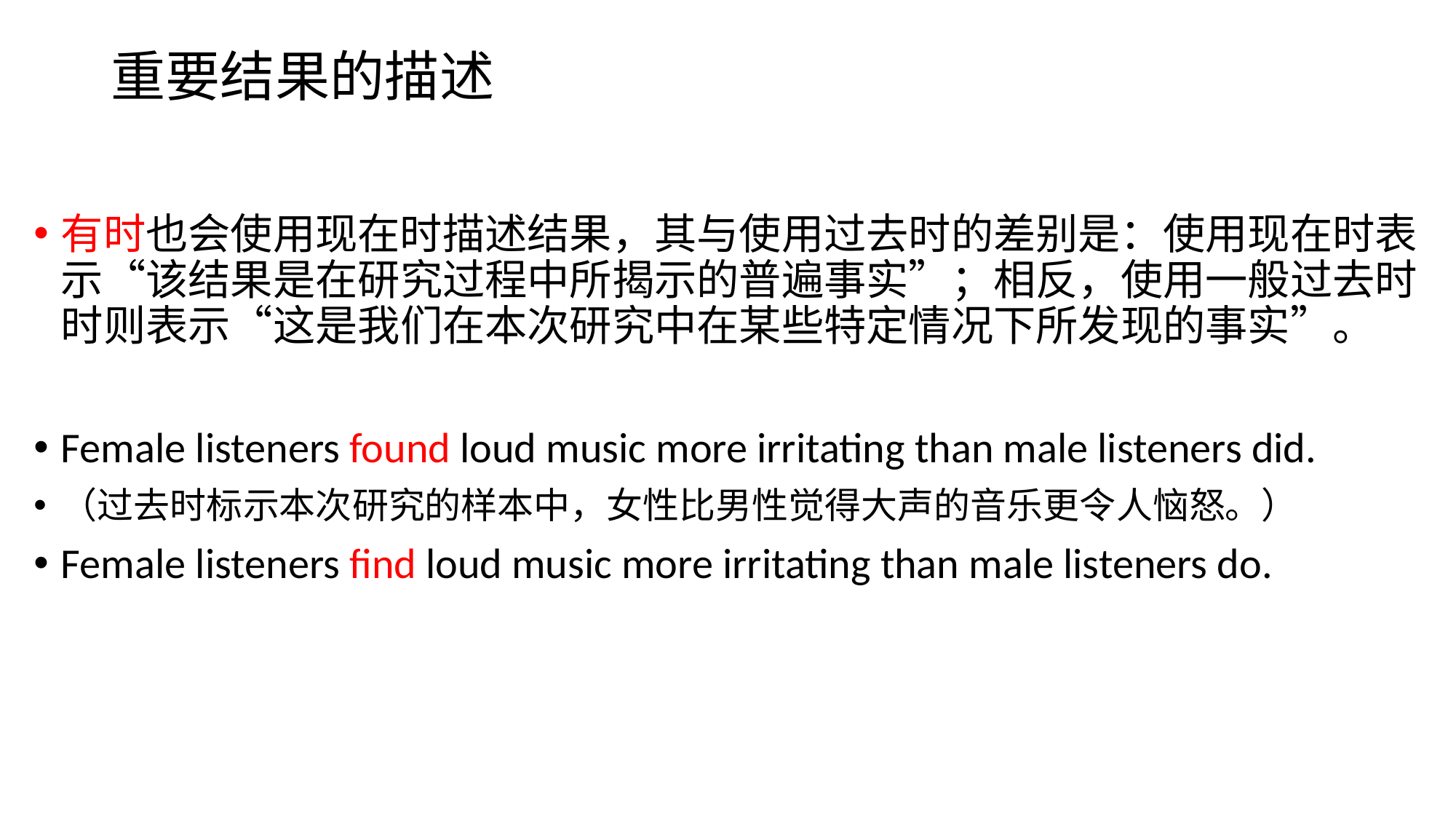

# 重要结果的描述
有时也会使用现在时描述结果，其与使用过去时的差别是：使用现在时表示“该结果是在研究过程中所揭示的普遍事实”；相反，使用一般过去时时则表示“这是我们在本次研究中在某些特定情况下所发现的事实”。

Female listeners found loud music more irritating than male listeners did.
（过去时标示本次研究的样本中，女性比男性觉得大声的音乐更令人恼怒。）
Female listeners find loud music more irritating than male listeners do.